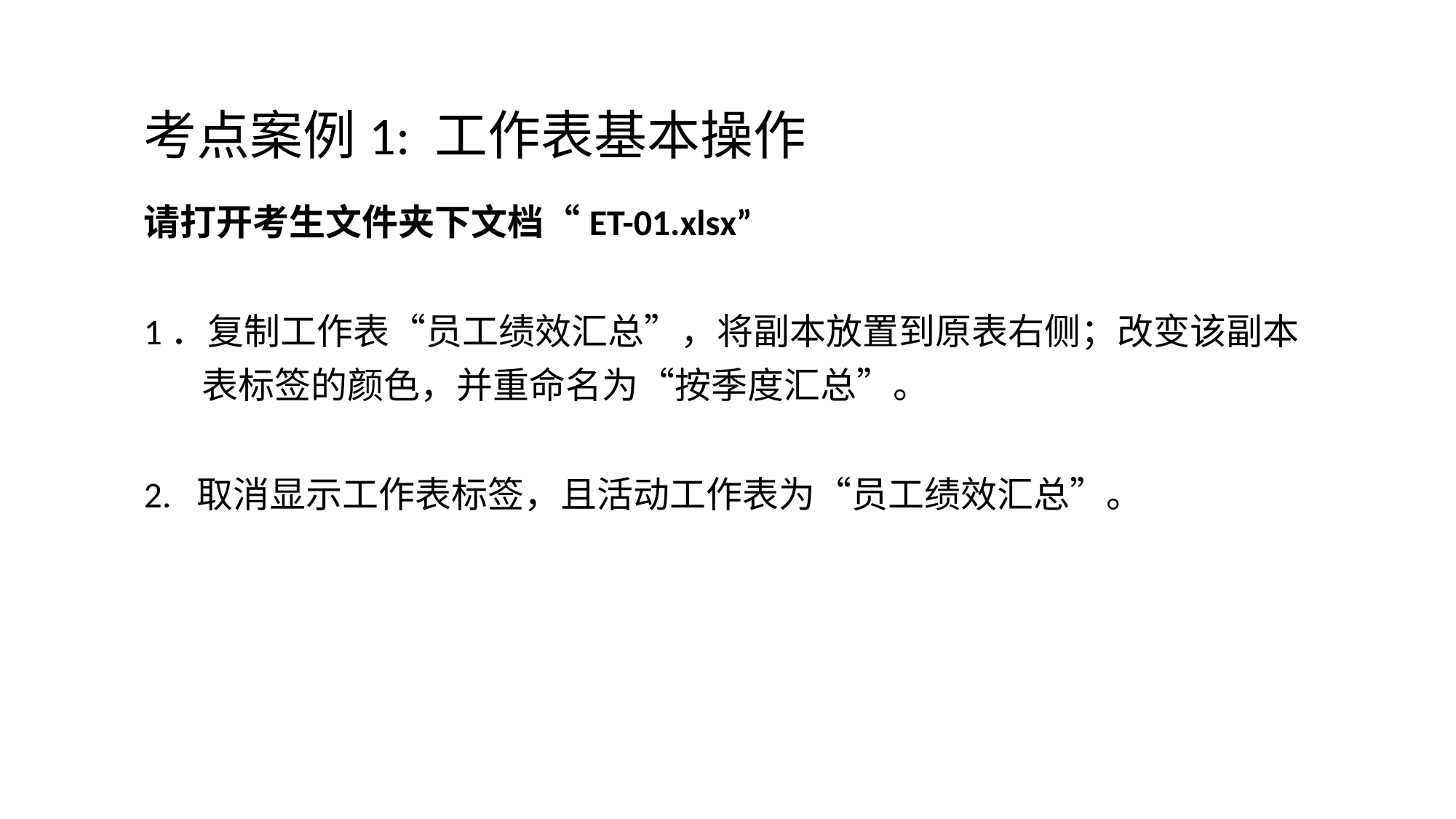

# 考点案例1: 工作表基本操作
请打开考生文件夹下文档“ET-01.xlsx”

1．复制工作表“员工绩效汇总”，将副本放置到原表右侧；改变该副本
      表标签的颜色，并重命名为“按季度汇总”。

2.  取消显示工作表标签，且活动工作表为“员工绩效汇总”。